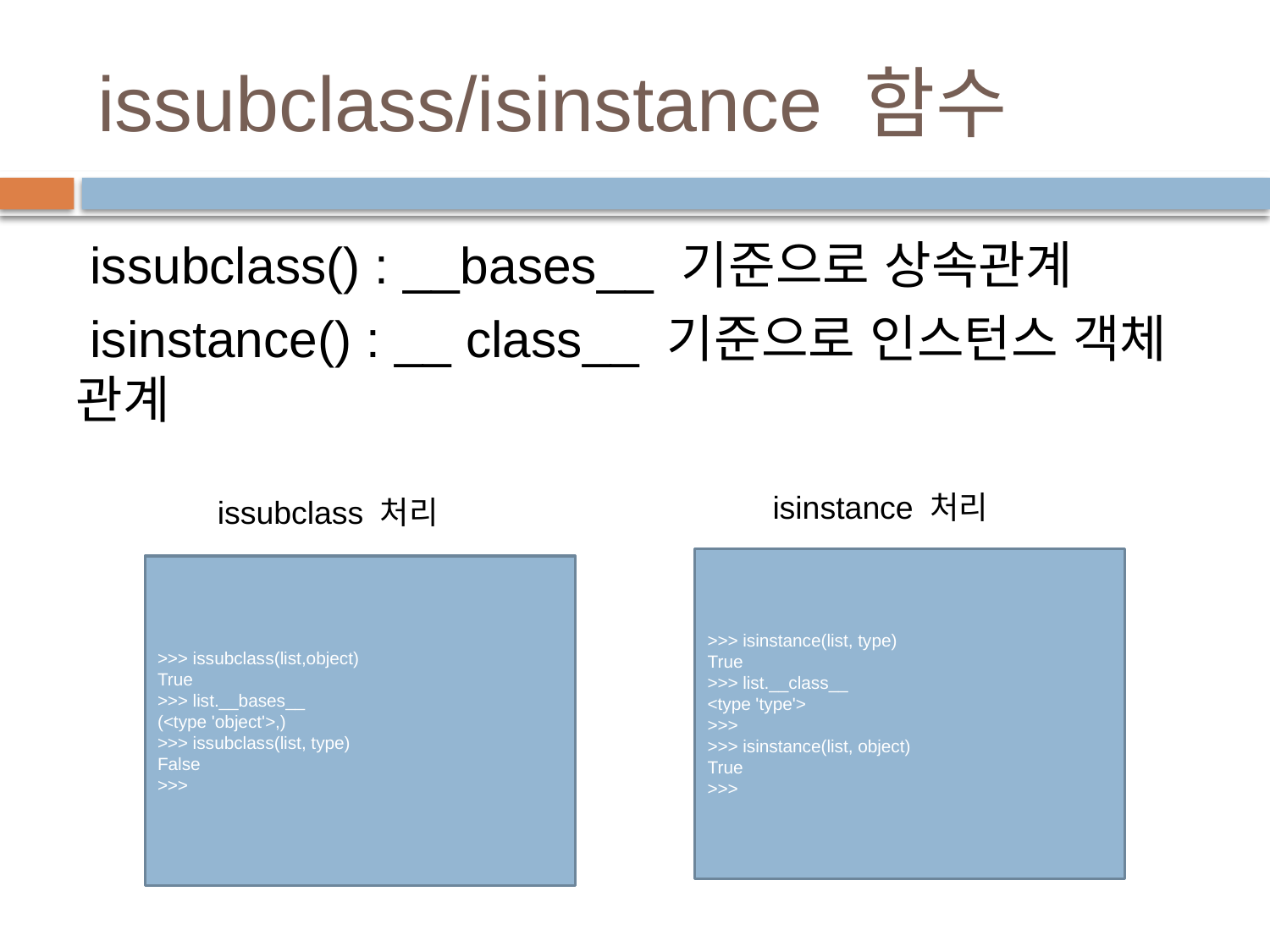

# issubclass/isinstance 함수
 issubclass() : __bases__ 기준으로 상속관계
 isinstance() : __ class__ 기준으로 인스턴스 객체 관계
isinstance 처리
issubclass 처리
>>> isinstance(list, type)
True
>>> list.__class__
<type 'type'>
>>>
>>> isinstance(list, object)
True
>>>
>>> issubclass(list,object)
True
>>> list.__bases__
(<type 'object'>,)
>>> issubclass(list, type)
False
>>>